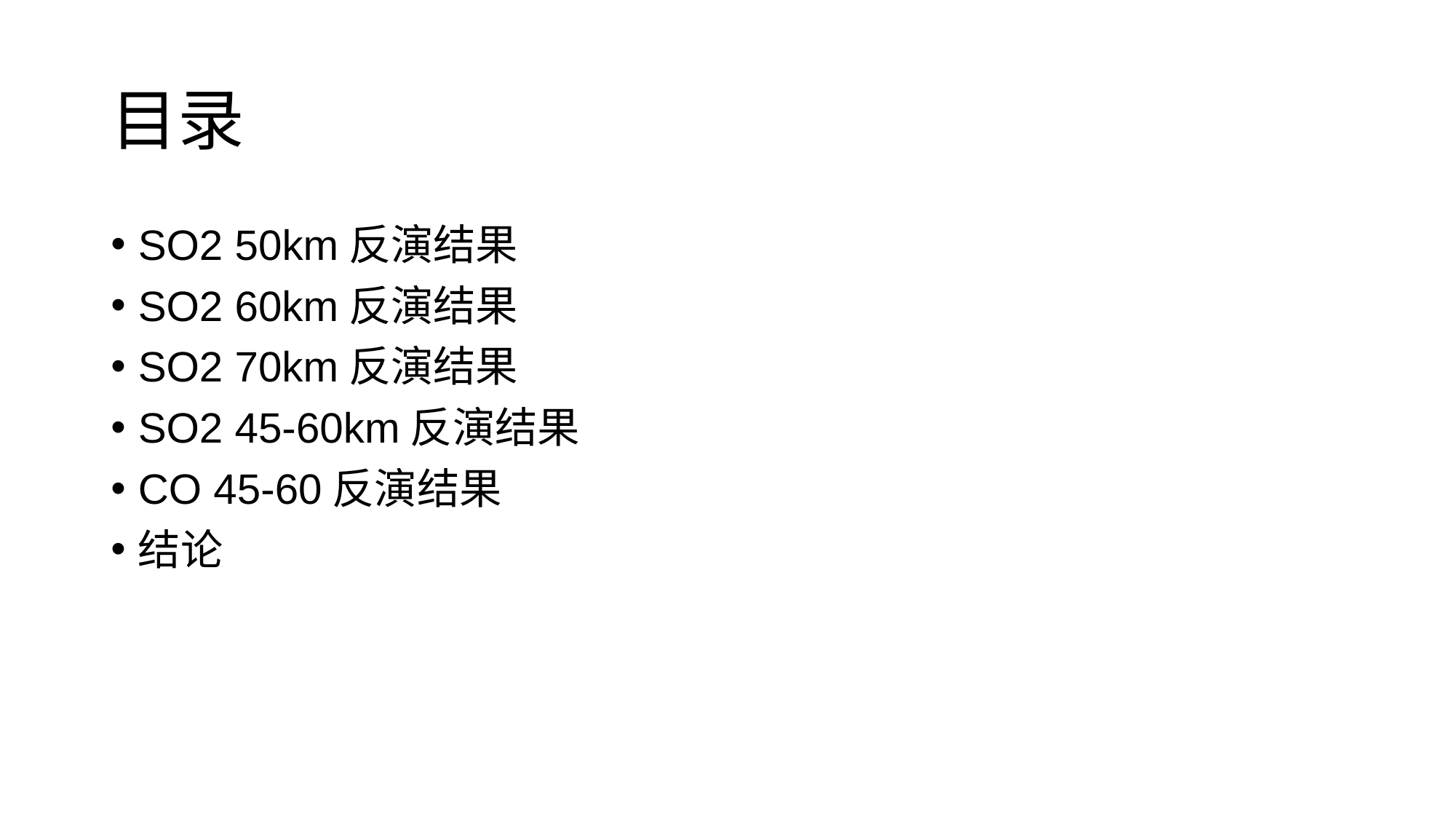

# 目录
SO2 50km反演结果
SO2 60km反演结果
SO2 70km反演结果
SO2 45-60km反演结果
CO 45-60反演结果
结论